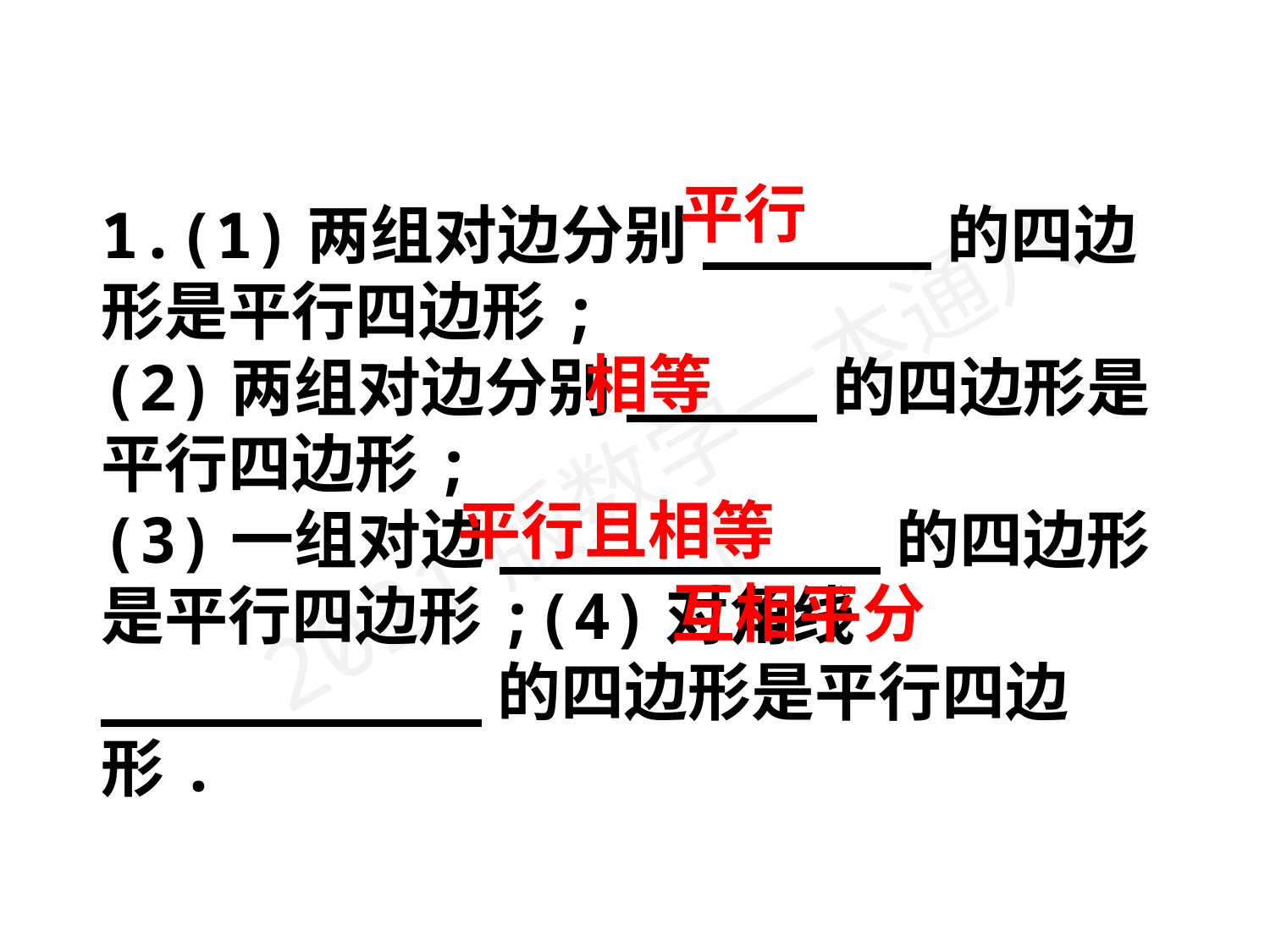

平行
1.(1)两组对边分别______的四边形是平行四边形;
(2)两组对边分别_____的四边形是平行四边形;
(3)一组对边__________的四边形是平行四边形;(4)对角线__________的四边形是平行四边形.
相等
平行且相等
互相平分